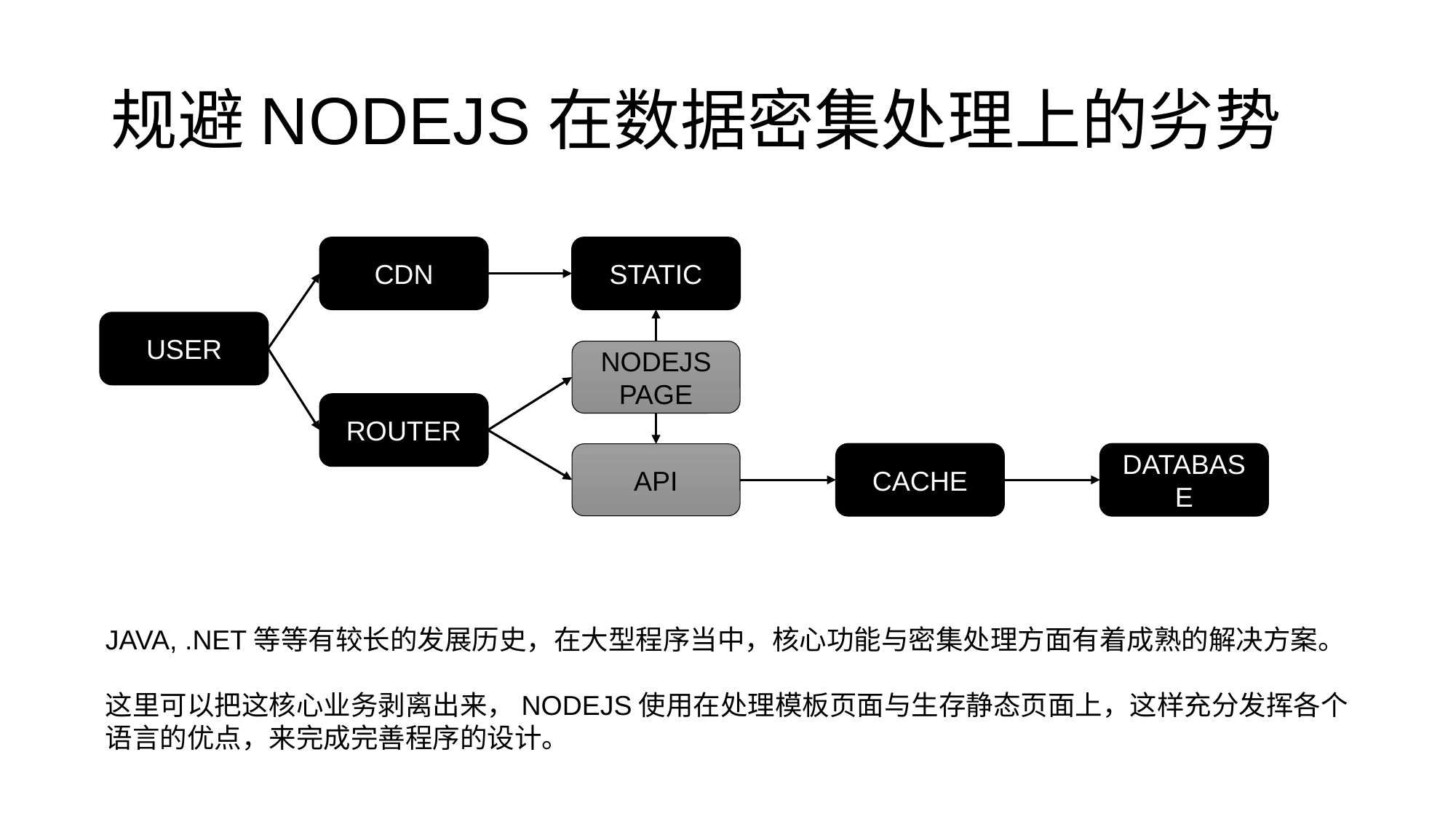

# 规避NODEJS在数据密集处理上的劣势
STATIC
CDN
USER
NODEJS PAGE
ROUTER
API
CACHE
DATABASE
JAVA, .NET等等有较长的发展历史，在大型程序当中，核心功能与密集处理方面有着成熟的解决方案。

这里可以把这核心业务剥离出来，NODEJS使用在处理模板页面与生存静态页面上，这样充分发挥各个
语言的优点，来完成完善程序的设计。